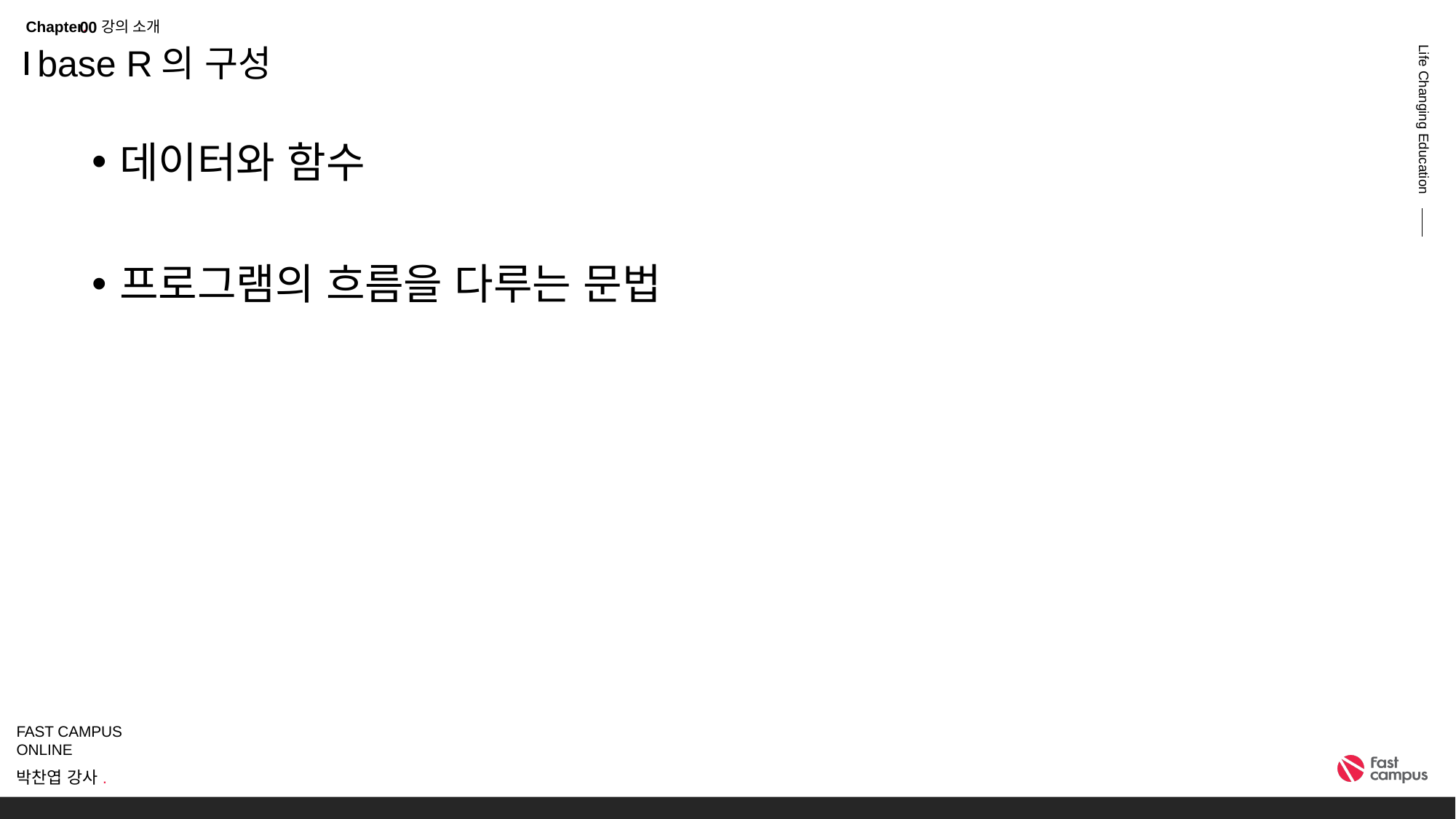

강의 소개
00
# base R의 구성
데이터와 함수

프로그램의 흐름을 다루는 문법